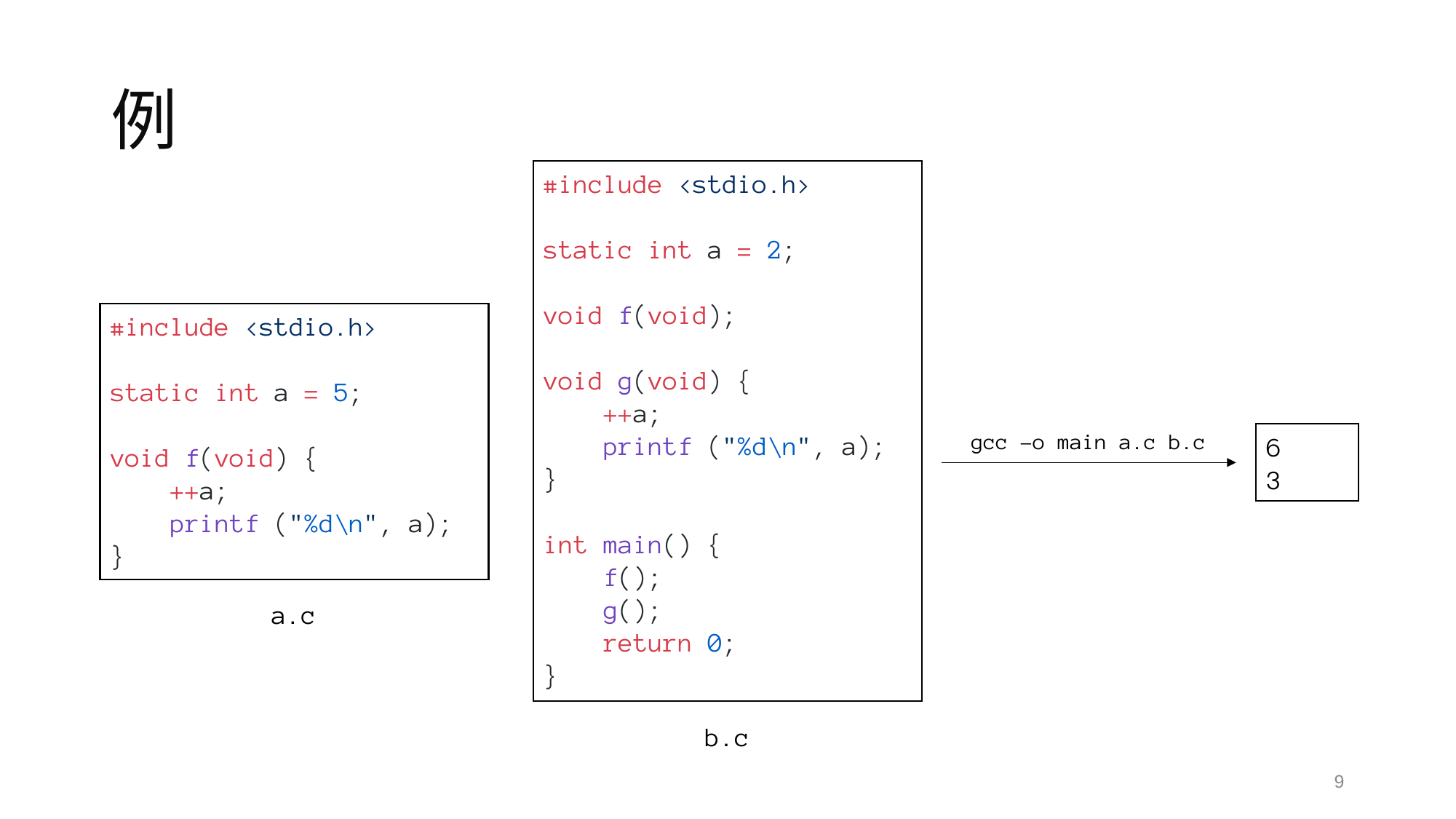

# 例
#include <stdio.h>
static int a = 2;
void f(void);
void g(void) {
    ++a;
    printf ("%d\n", a);
}
int main() {
    f();
    g();
    return 0;
}

#include <stdio.h>
static int a = 5;
void f(void) {
    ++a;
    printf ("%d\n", a);
}

gcc –o main a.c b.c
6
3

a.c
b.c
9